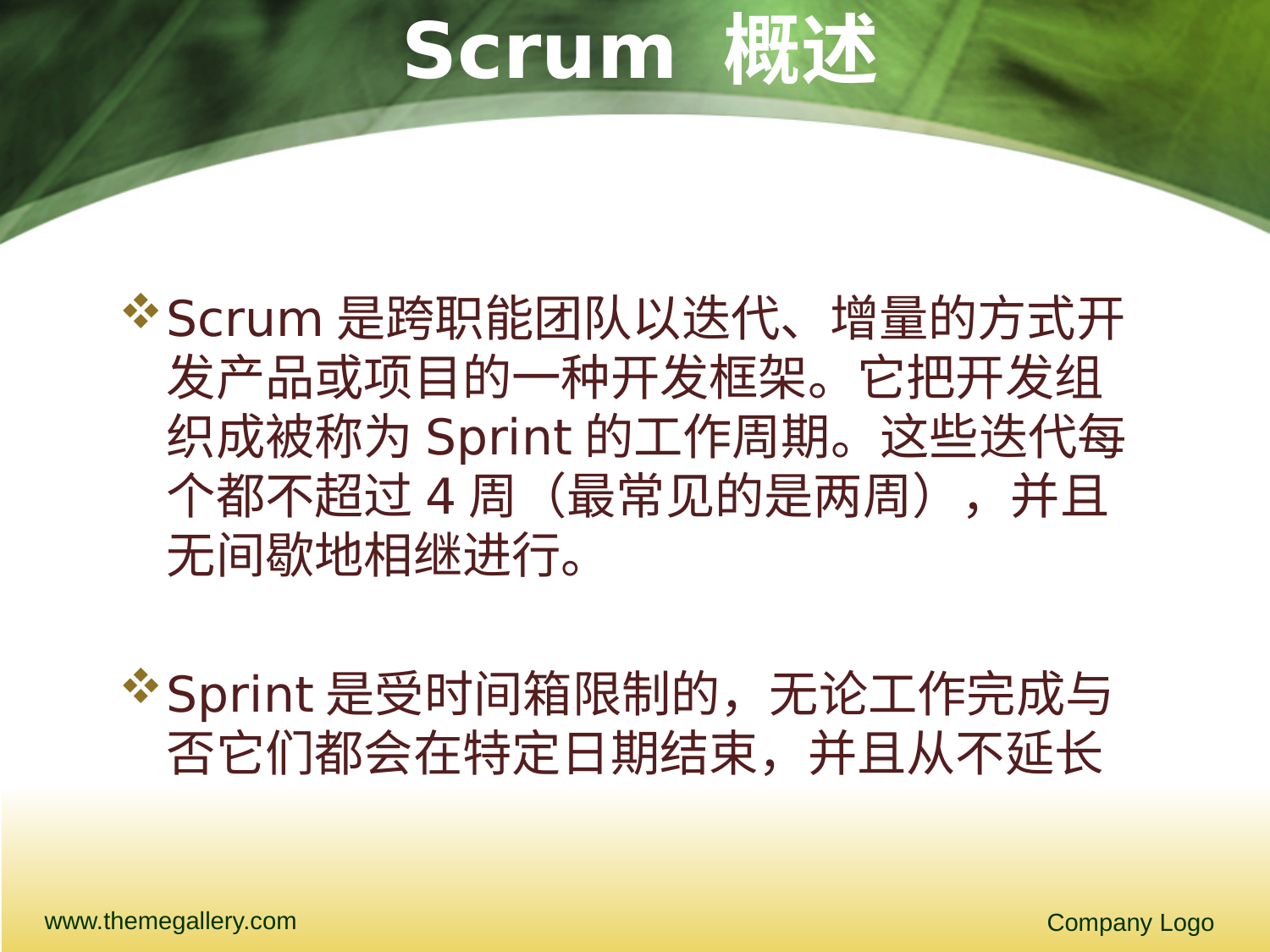

# Scrum 概述
Scrum是跨职能团队以迭代、增量的方式开发产品或项目的一种开发框架。它把开发组织成被称为Sprint的工作周期。这些迭代每个都不超过4周（最常见的是两周），并且无间歇地相继进行。

Sprint是受时间箱限制的，无论工作完成与否它们都会在特定日期结束，并且从不延长
www.themegallery.com
Company Logo